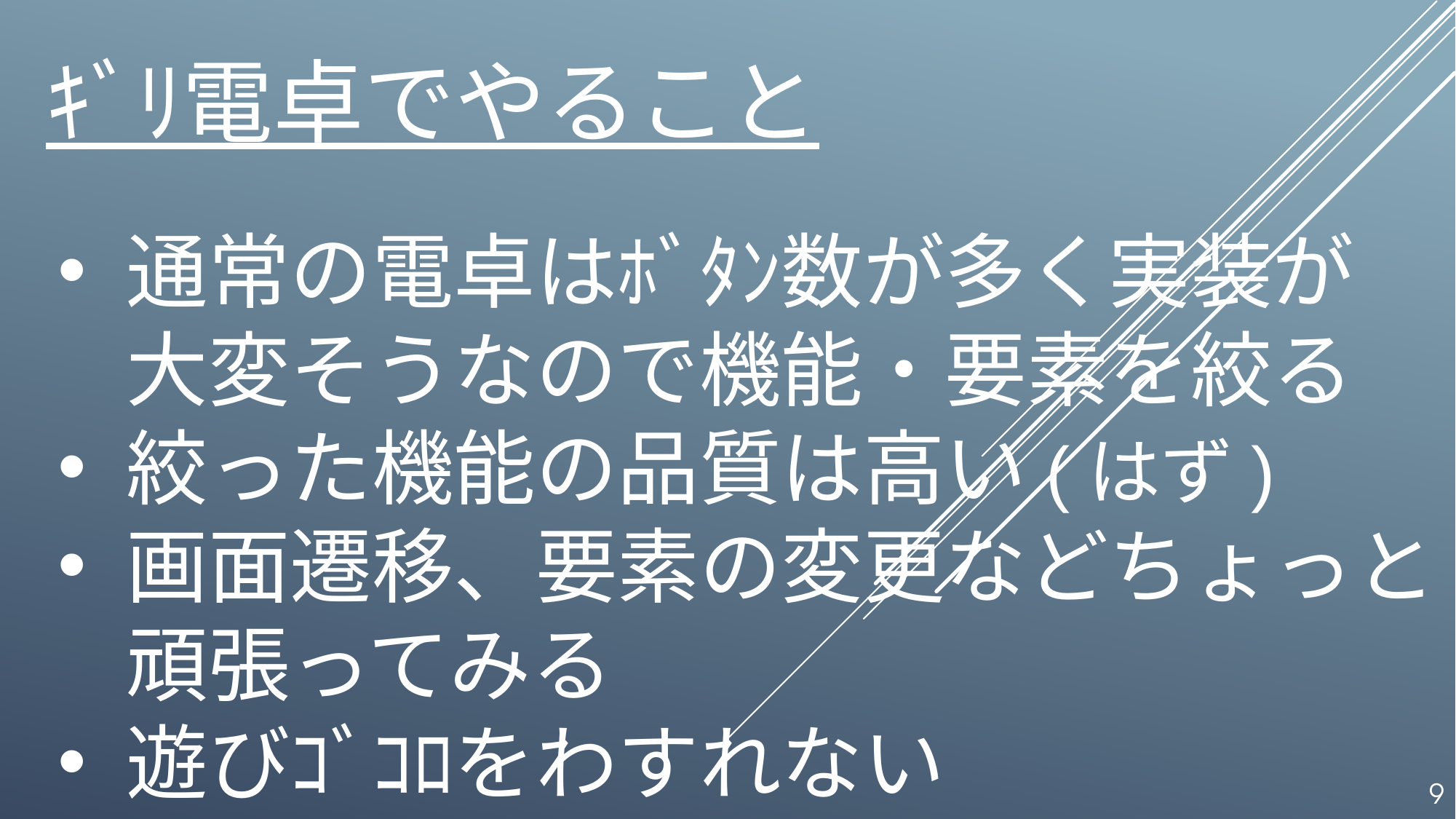

ｷﾞﾘ電卓でやること
通常の電卓はﾎﾞﾀﾝ数が多く実装が
大変そうなので機能・要素を絞る
絞った機能の品質は高い(はず)
画面遷移、要素の変更などちょっと
頑張ってみる
遊びｺﾞｺﾛをわすれない

9